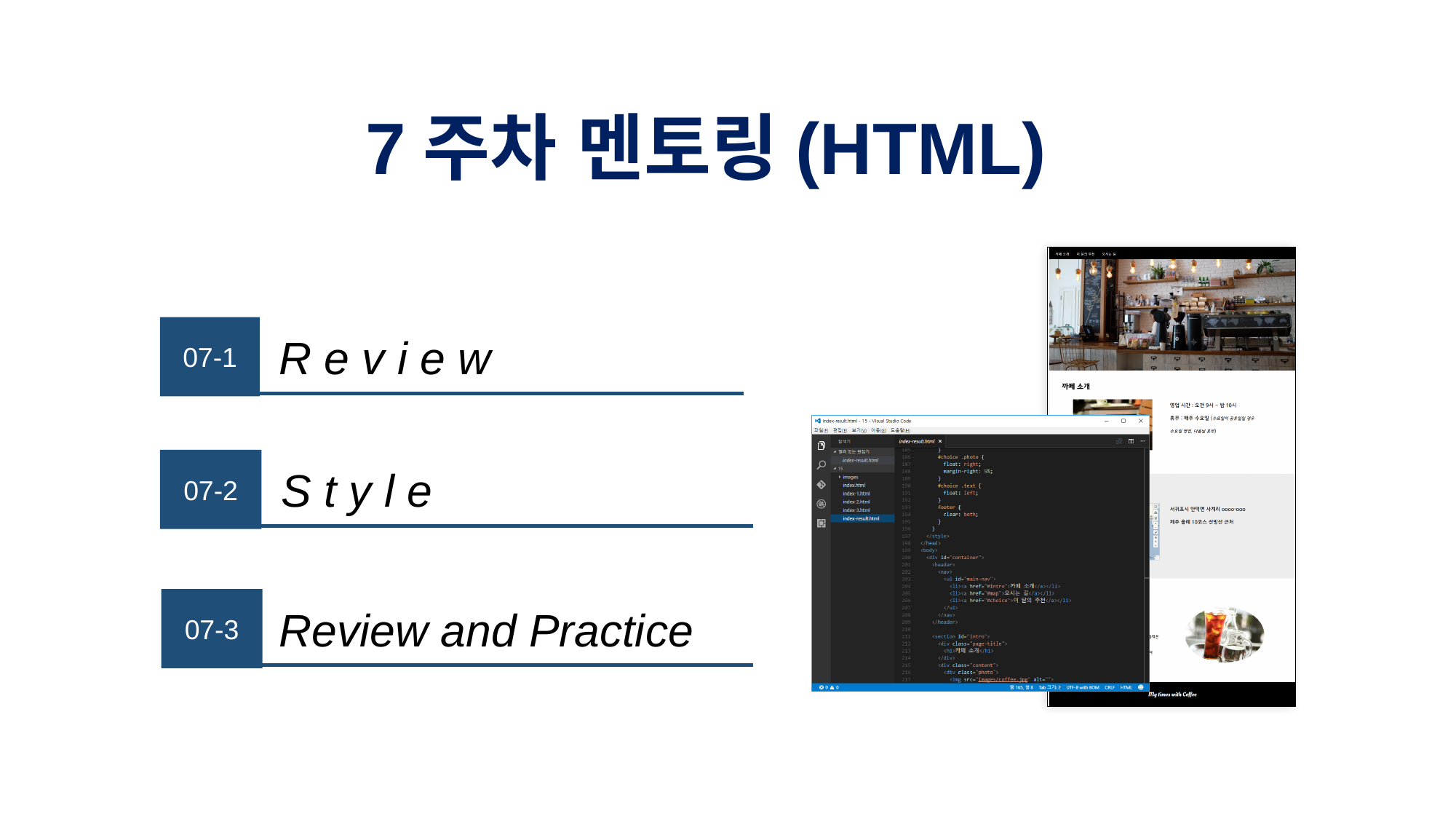

# 7주차 멘토링(HTML)
07-1

R e v i e w
07-2

S t y l e
07-3

Review and Practice